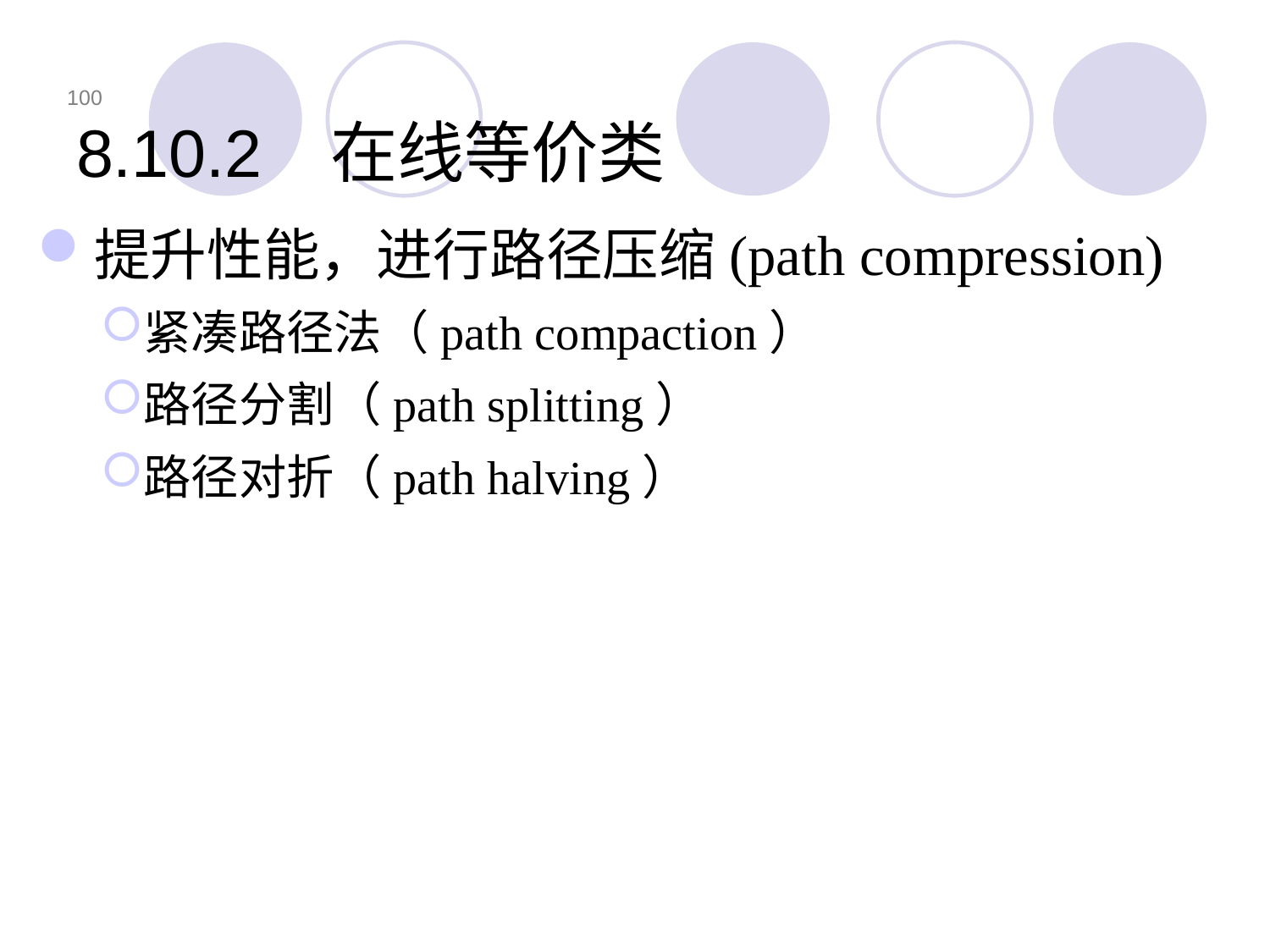

8.10.2	在线等价类
100

提升性能，进行路径压缩(path compression)
紧凑路径法（path compaction）
路径分割（path splitting）
路径对折（path halving）